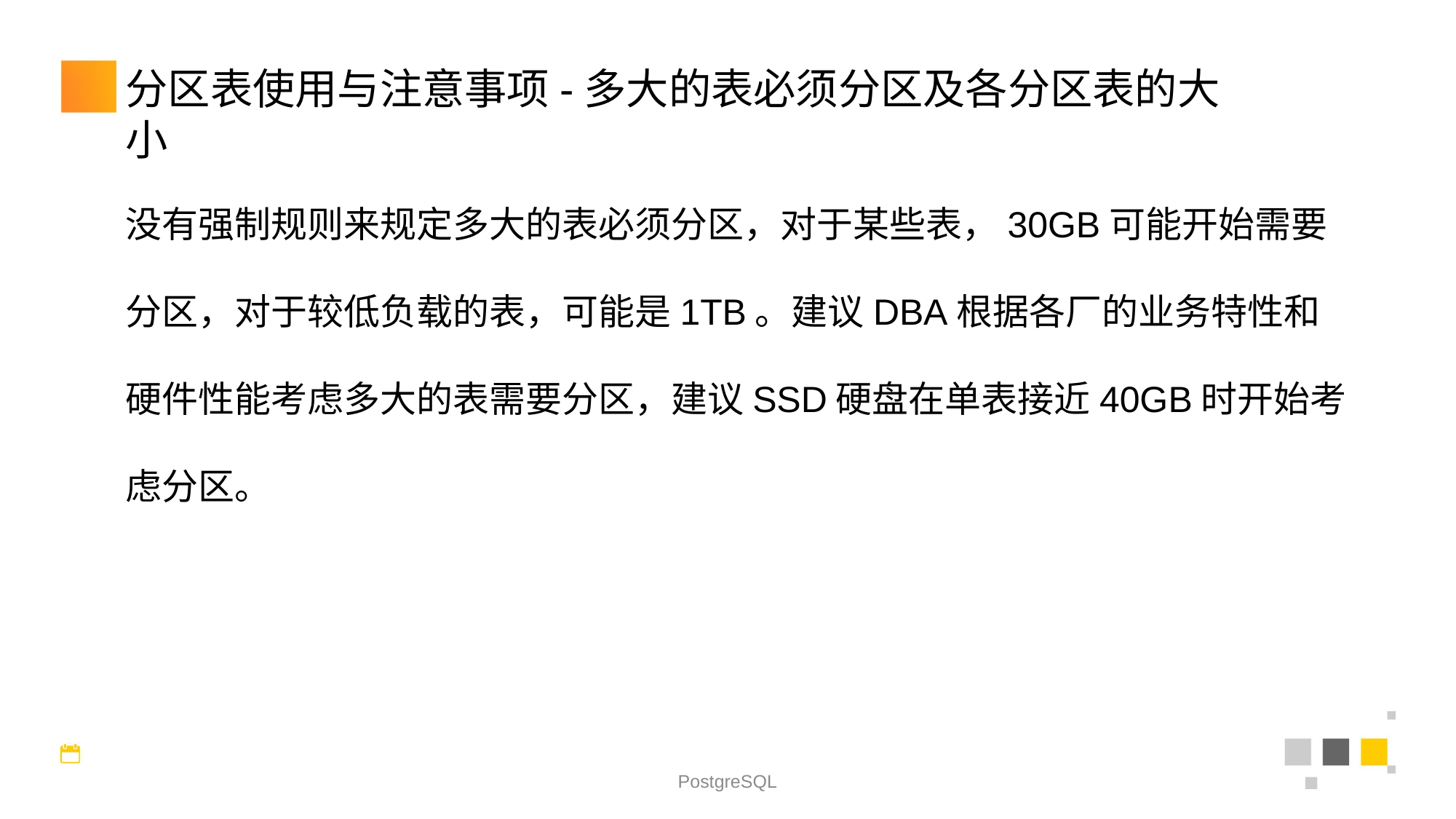

分区表使用与注意事项-多大的表必须分区及各分区表的大小

没有强制规则来规定多大的表必须分区，对于某些表，30GB可能开始需要分区，对于较低负载的表，可能是1TB。建议DBA根据各厂的业务特性和硬件性能考虑多大的表需要分区，建议SSD硬盘在单表接近40GB时开始考虑分区。

PostgreSQL
19